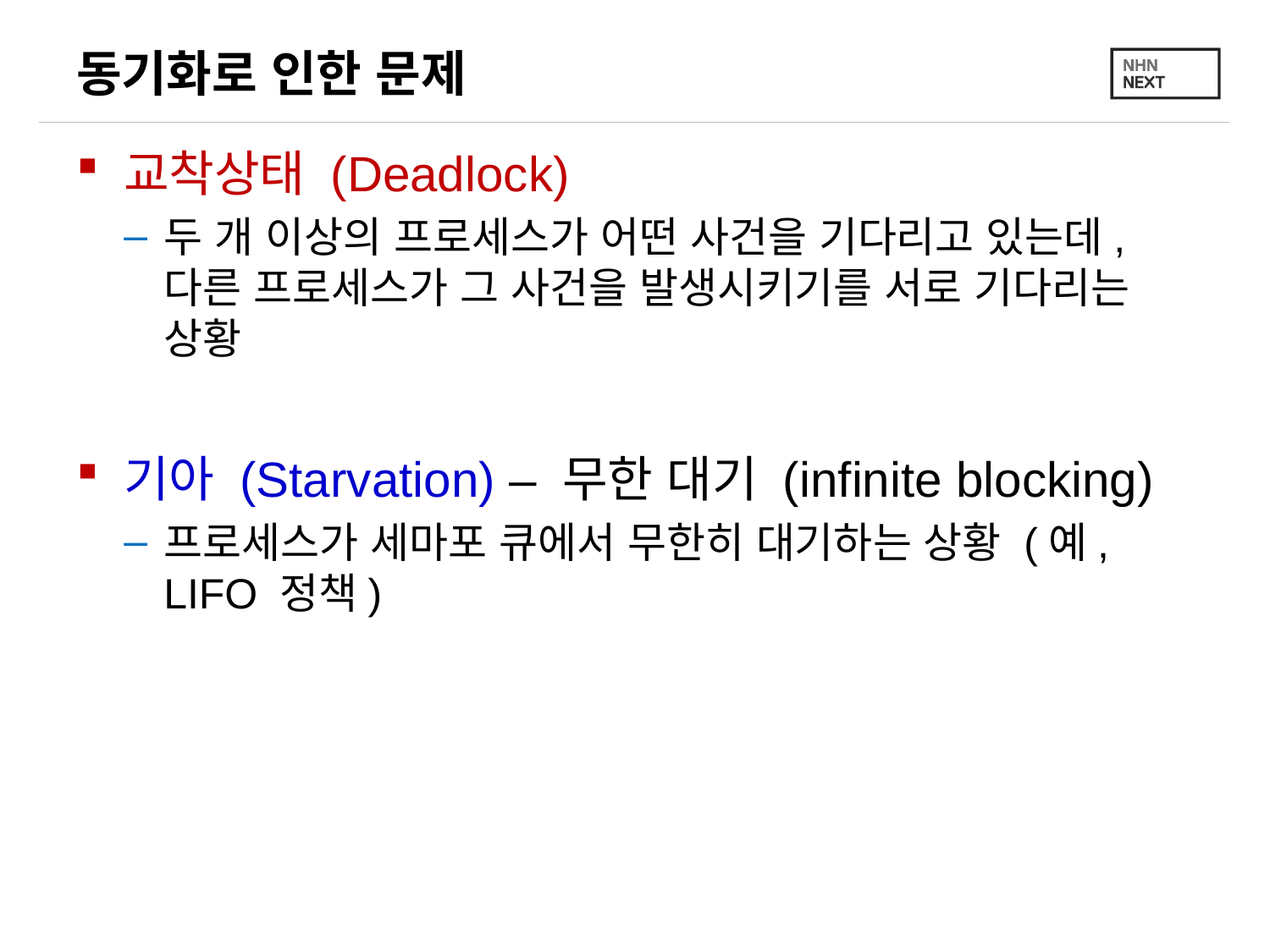

# 동기화로 인한 문제
교착상태 (Deadlock)
두 개 이상의 프로세스가 어떤 사건을 기다리고 있는데, 다른 프로세스가 그 사건을 발생시키기를 서로 기다리는 상황

기아 (Starvation) – 무한 대기 (infinite blocking)
프로세스가 세마포 큐에서 무한히 대기하는 상황 (예, LIFO 정책)